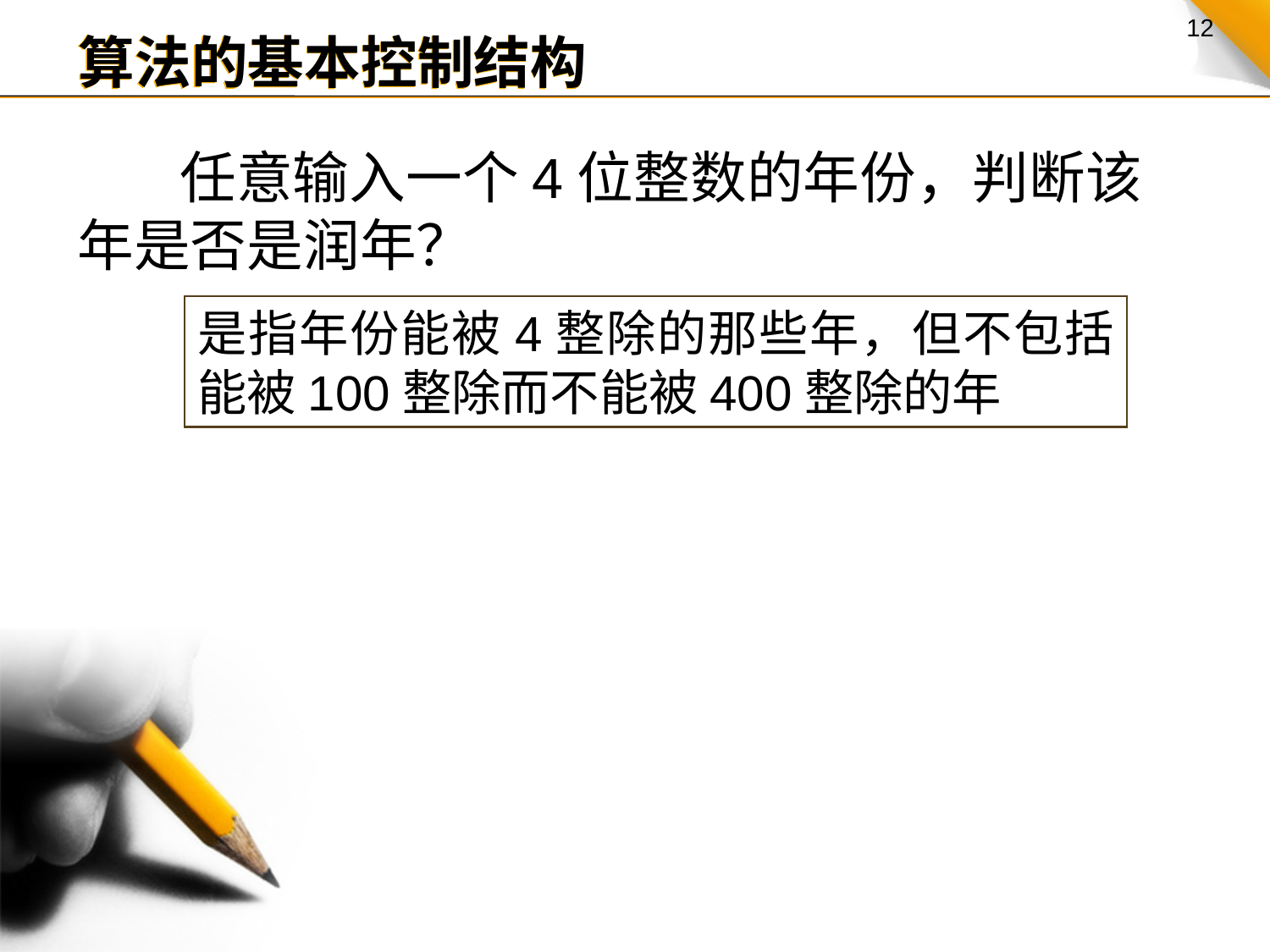

算法的基本控制结构
       任意输入一个4位整数的年份，判断该年是否是润年？

是指年份能被4整除的那些年，但不包括能被100整除而不能被400整除的年